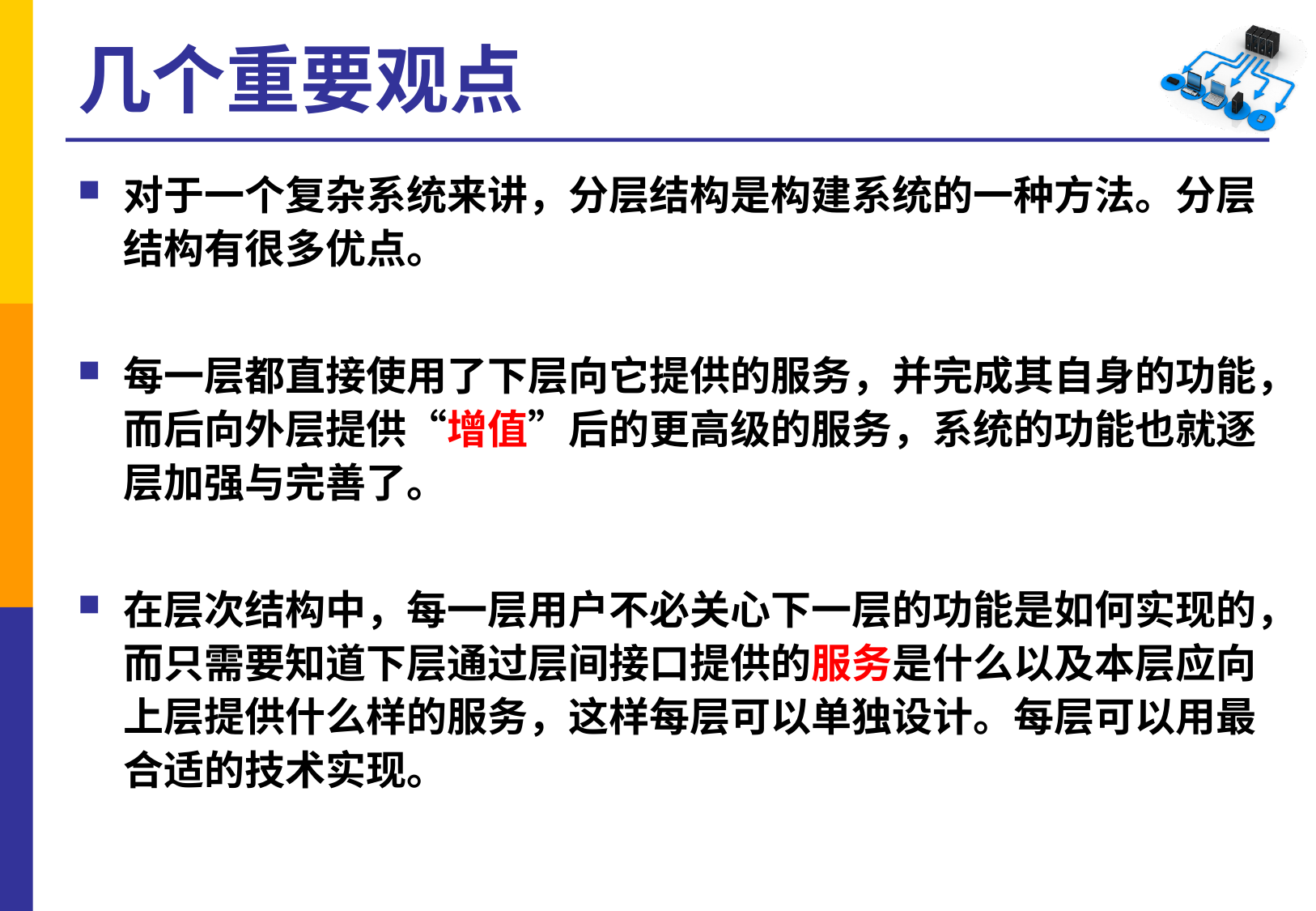

# 几个重要观点
对于一个复杂系统来讲，分层结构是构建系统的一种方法。分层结构有很多优点。

每一层都直接使用了下层向它提供的服务，并完成其自身的功能，而后向外层提供“增值”后的更高级的服务，系统的功能也就逐层加强与完善了。

在层次结构中，每一层用户不必关心下一层的功能是如何实现的，而只需要知道下层通过层间接口提供的服务是什么以及本层应向上层提供什么样的服务，这样每层可以单独设计。每层可以用最合适的技术实现。